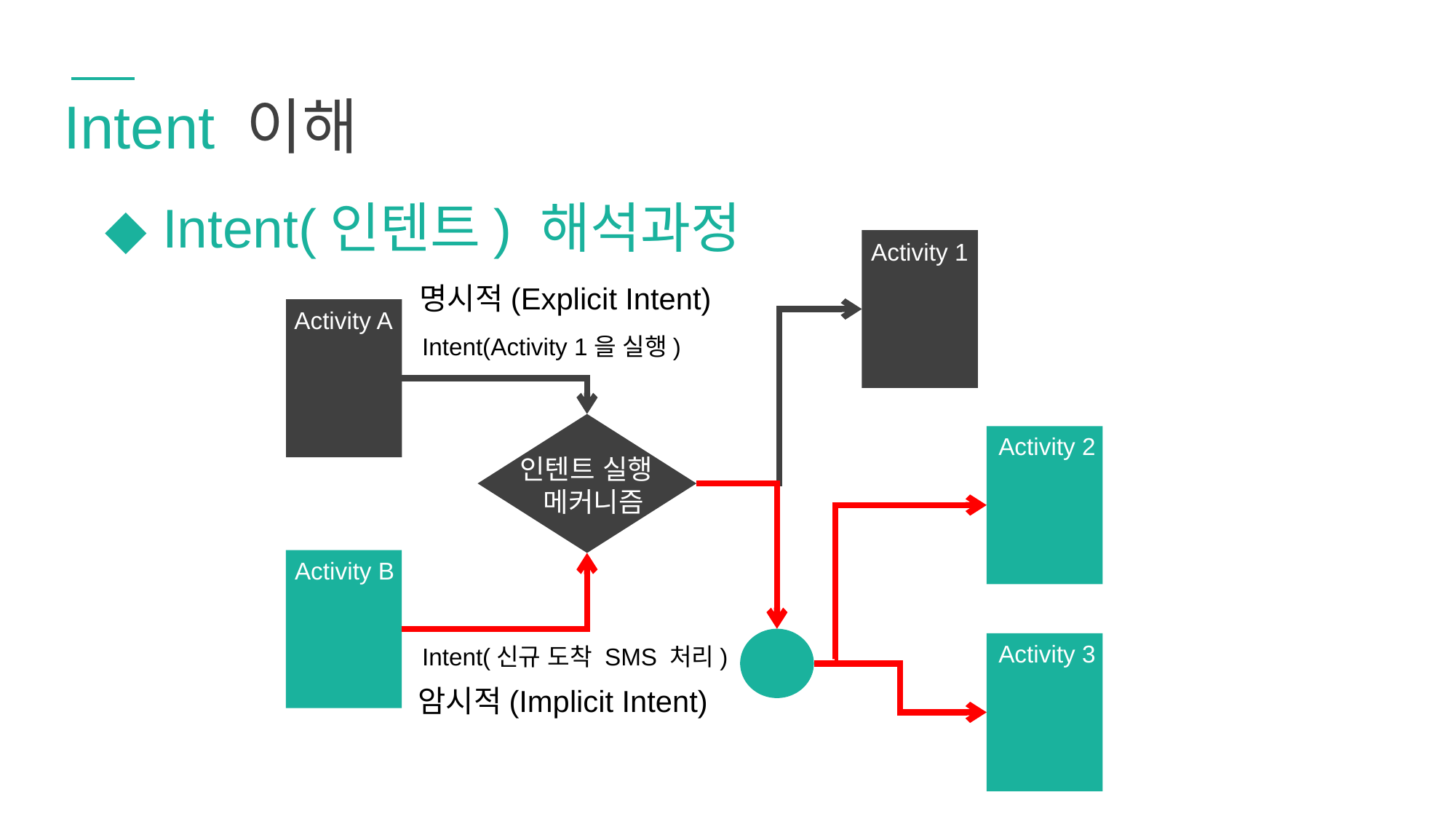

Intent 이해
◆ Intent(인텐트) 해석과정

Activity 1
명시적(Explicit Intent)

Activity A
Intent(Activity 1을 실행)

Activity 2

인텐트 실행
 메커니즘
Activity B

Activity 3

Intent(신규 도착 SMS 처리)
암시적(Implicit Intent)